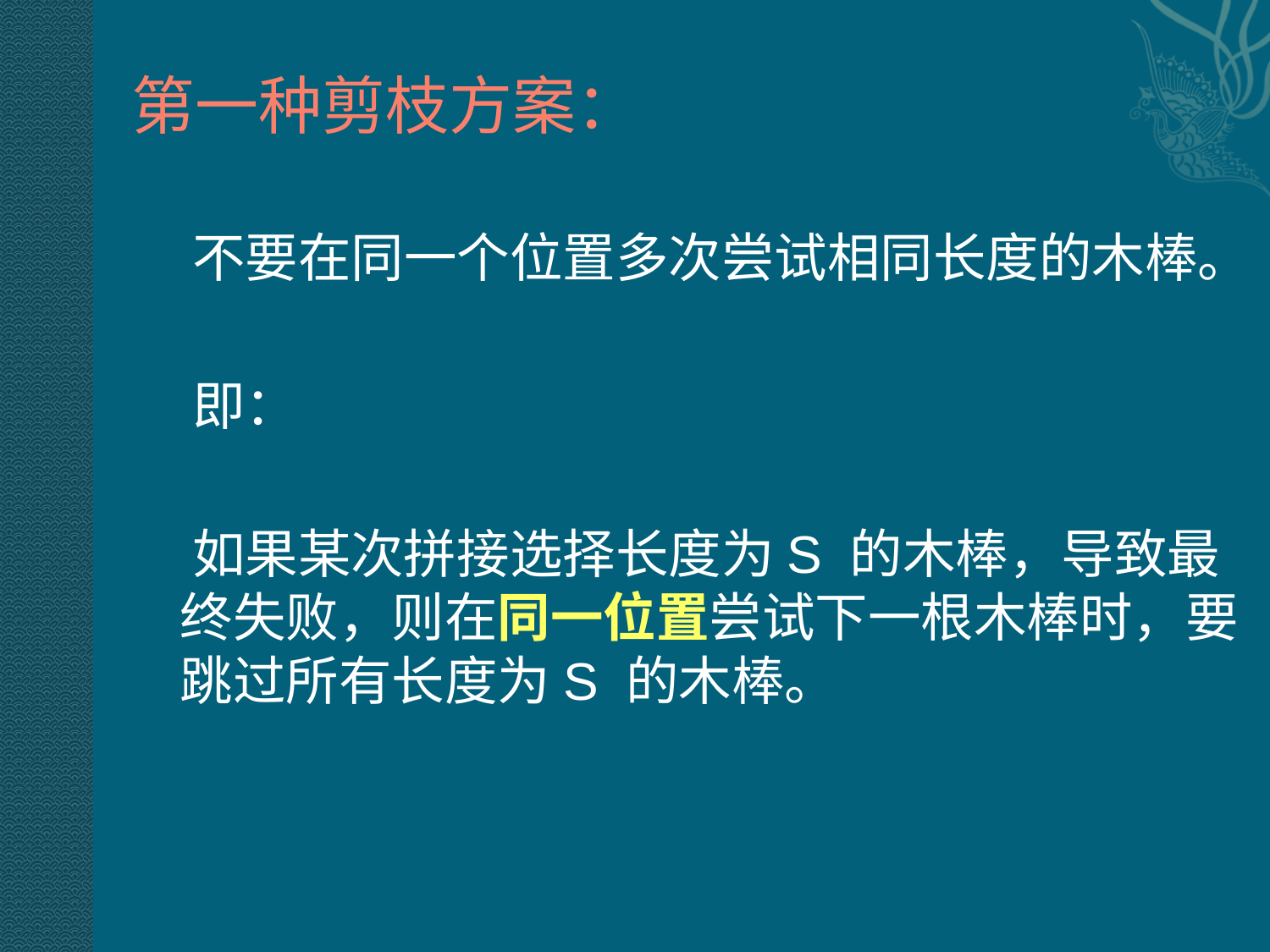

第一种剪枝方案：
    不要在同一个位置多次尝试相同长度的木棒。

    即：

    如果某次拼接选择长度为S 的木棒，导致最终失败，则在同一位置尝试下一根木棒时，要跳过所有长度为S 的木棒。